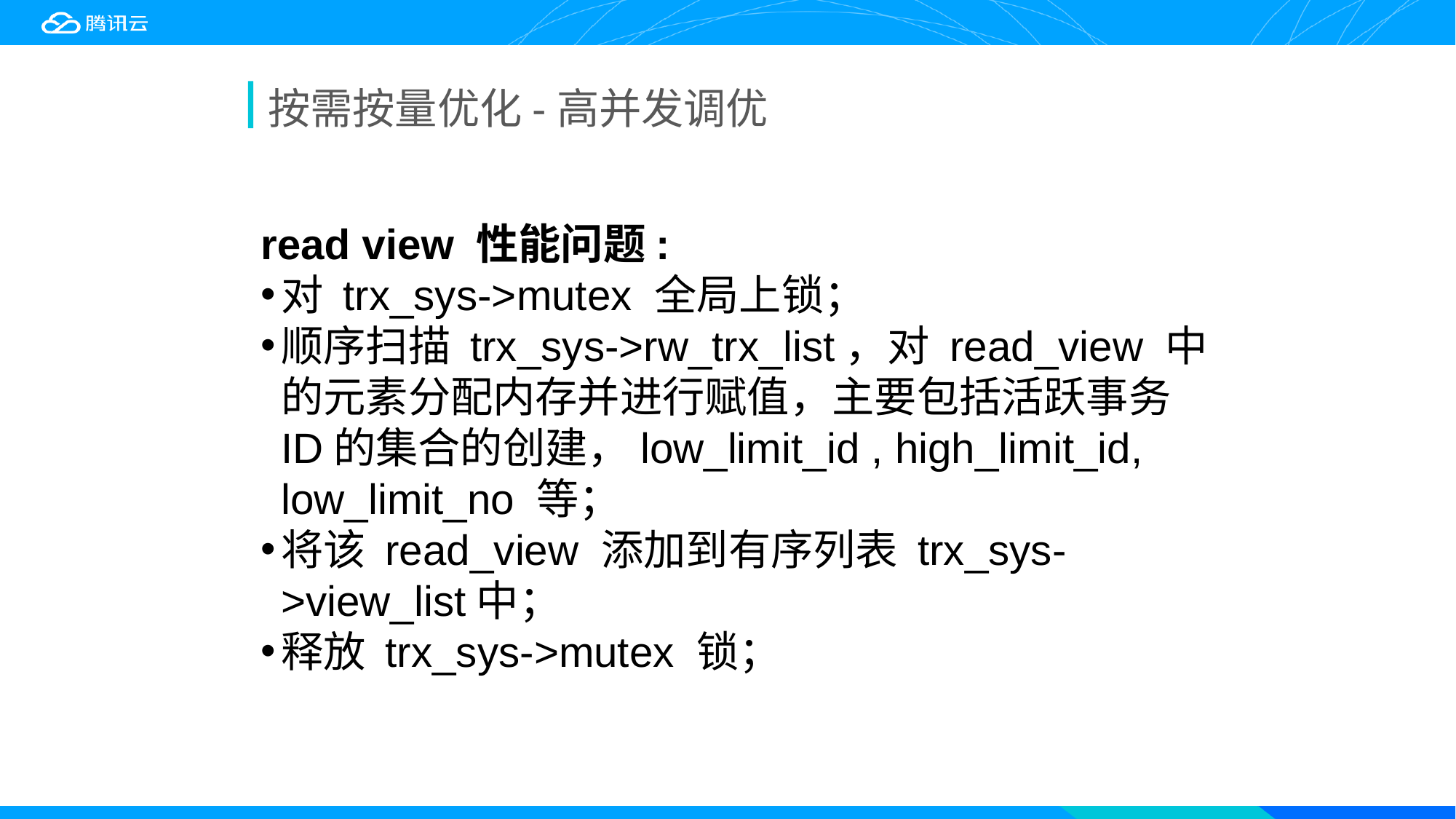

按需按量优化-高并发调优

read view 性能问题:
对 trx_sys->mutex 全局上锁；
顺序扫描 trx_sys->rw_trx_list，对 read_view 中的元素分配内存并进行赋值，主要包括活跃事务ID的集合的创建，low_limit_id , high_limit_id, low_limit_no 等；
将该 read_view 添加到有序列表 trx_sys->view_list中；
释放 trx_sys->mutex 锁；